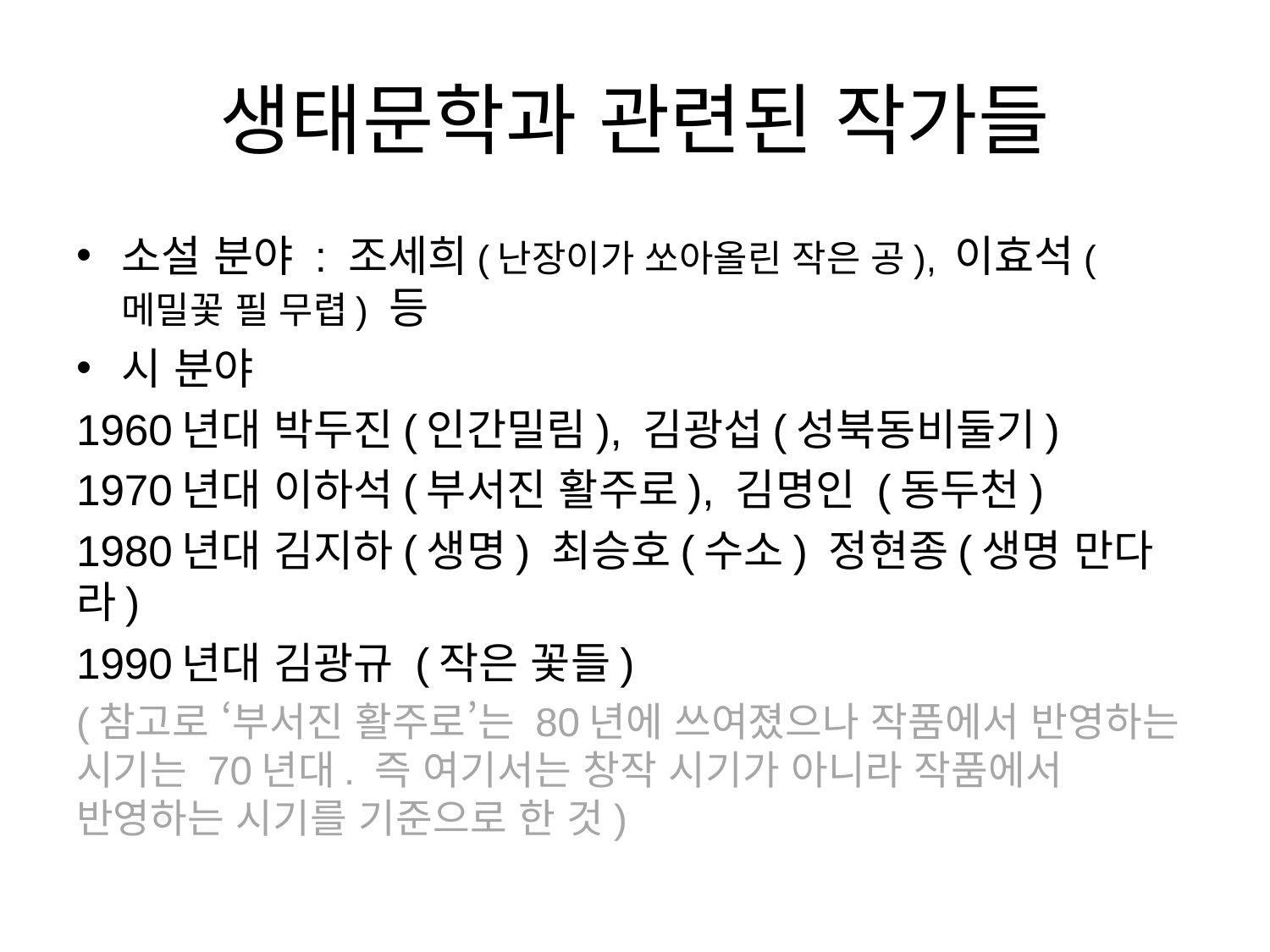

# 생태문학과 관련된 작가들
소설 분야 : 조세희(난장이가 쏘아올린 작은 공), 이효석(메밀꽃 필 무렵) 등
시 분야
1960년대 박두진(인간밀림), 김광섭(성북동비둘기)
1970년대 이하석(부서진 활주로), 김명인 (동두천)
1980년대 김지하(생명) 최승호(수소) 정현종(생명 만다라)
1990년대 김광규 (작은 꽃들)
(참고로 ‘부서진 활주로’는 80년에 쓰여졌으나 작품에서 반영하는 시기는 70년대. 즉 여기서는 창작 시기가 아니라 작품에서 반영하는 시기를 기준으로 한 것)